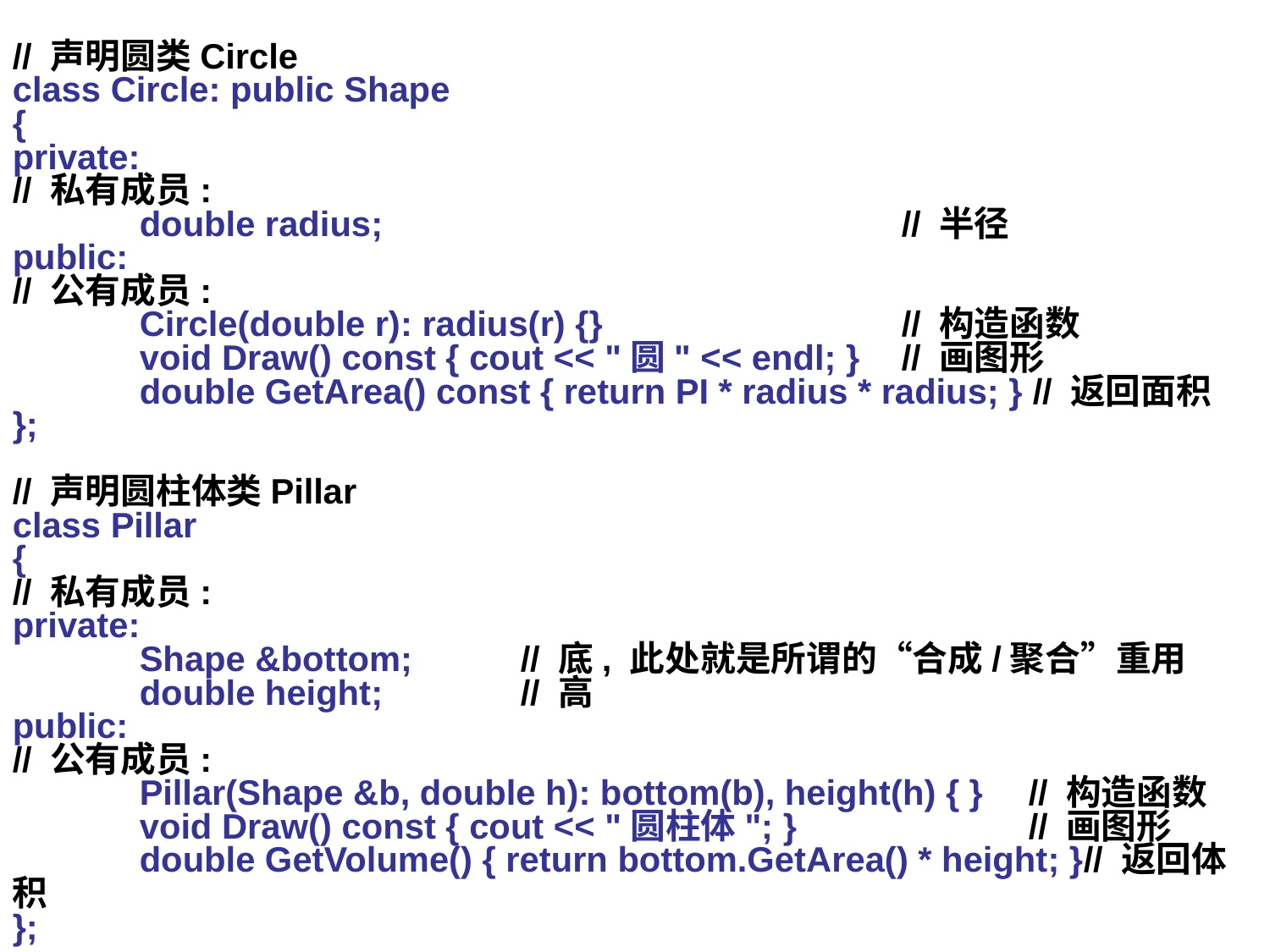

// 声明圆类Circle
class Circle: public Shape
{
private:
// 私有成员:
	double radius;					// 半径
public:
// 公有成员:
	Circle(double r): radius(r) {}			// 构造函数
	void Draw() const { cout << "圆" << endl; }	// 画图形
	double GetArea() const { return PI * radius * radius; } // 返回面积
};

// 声明圆柱体类Pillar
class Pillar
{
// 私有成员:
private:
	Shape &bottom;	// 底, 此处就是所谓的“合成/聚合”重用
	double height;		// 高
public:
// 公有成员:
	Pillar(Shape &b, double h): bottom(b), height(h) { }	// 构造函数
	void Draw() const { cout << "圆柱体"; }		// 画图形
	double GetVolume() { return bottom.GetArea() * height; }// 返回体积
};